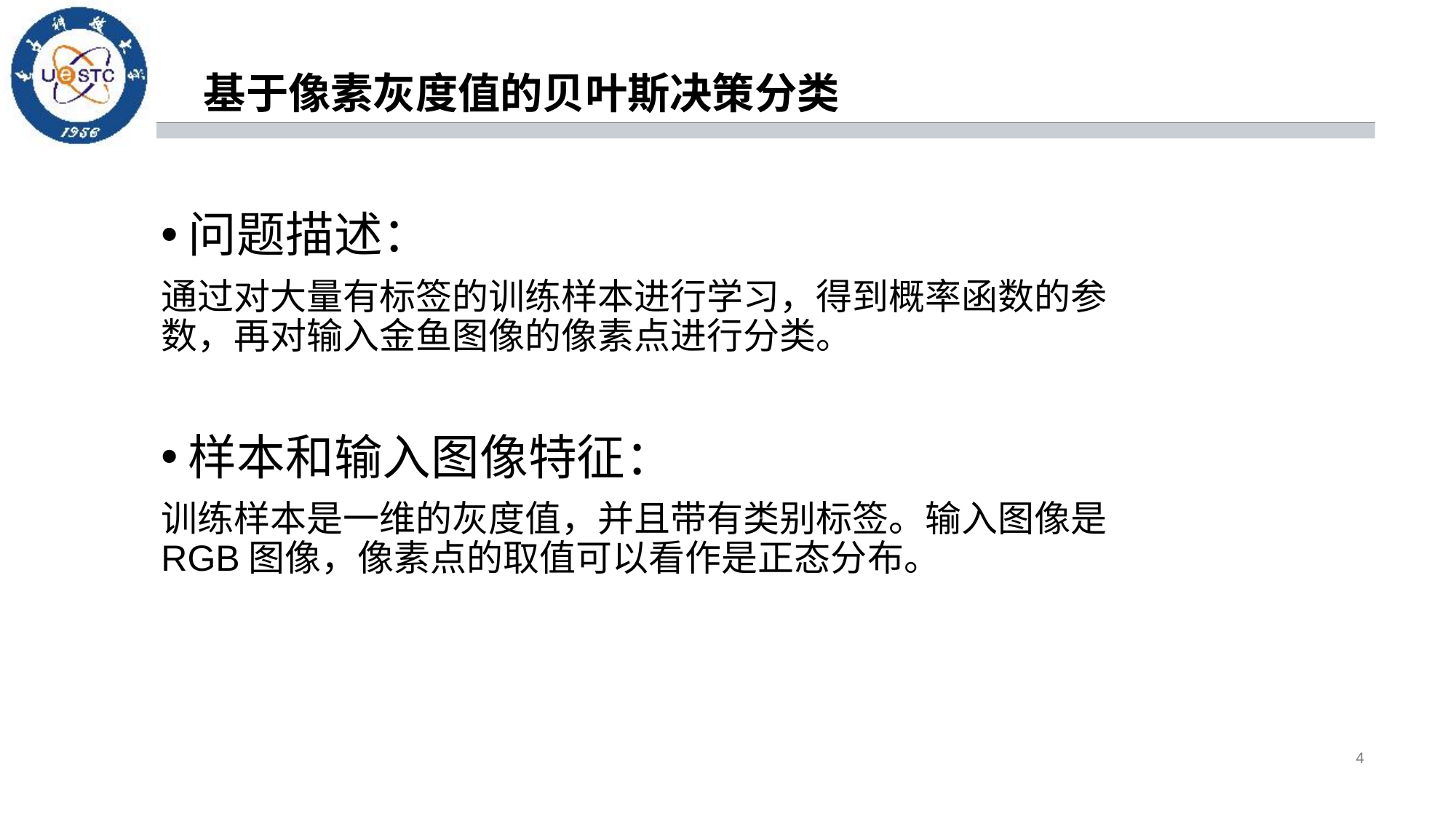

# 基于像素灰度值的贝叶斯决策分类

问题描述：
通过对大量有标签的训练样本进行学习，得到概率函数的参数，再对输入金鱼图像的像素点进行分类。

样本和输入图像特征：
训练样本是一维的灰度值，并且带有类别标签。输入图像是RGB图像，像素点的取值可以看作是正态分布。

4